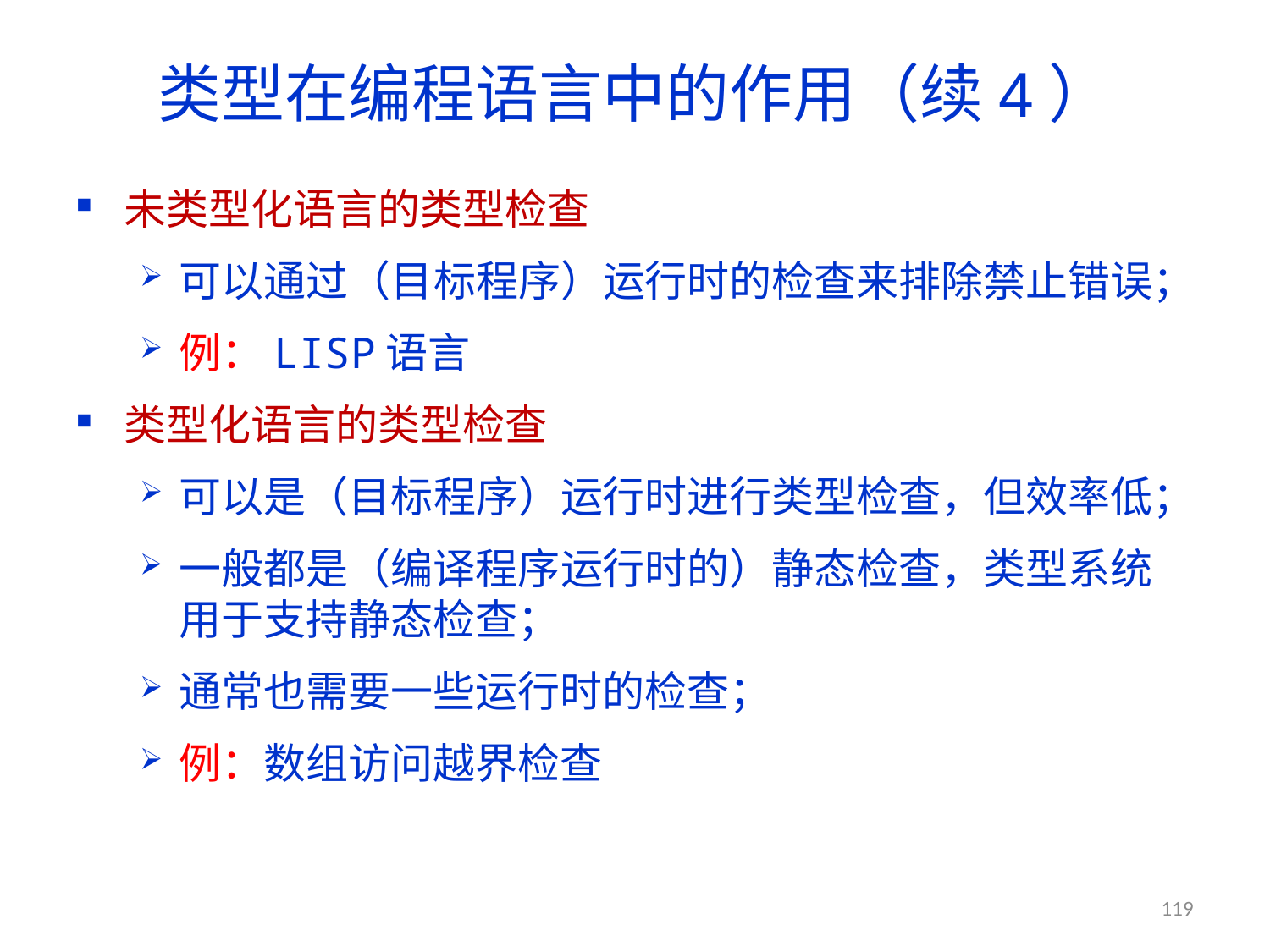

# 类型在编程语言中的作用（续4）
未类型化语言的类型检查
可以通过（目标程序）运行时的检查来排除禁止错误；
例：LISP语言
类型化语言的类型检查
可以是（目标程序）运行时进行类型检查，但效率低；
一般都是（编译程序运行时的）静态检查，类型系统用于支持静态检查；
通常也需要一些运行时的检查；
例：数组访问越界检查
119